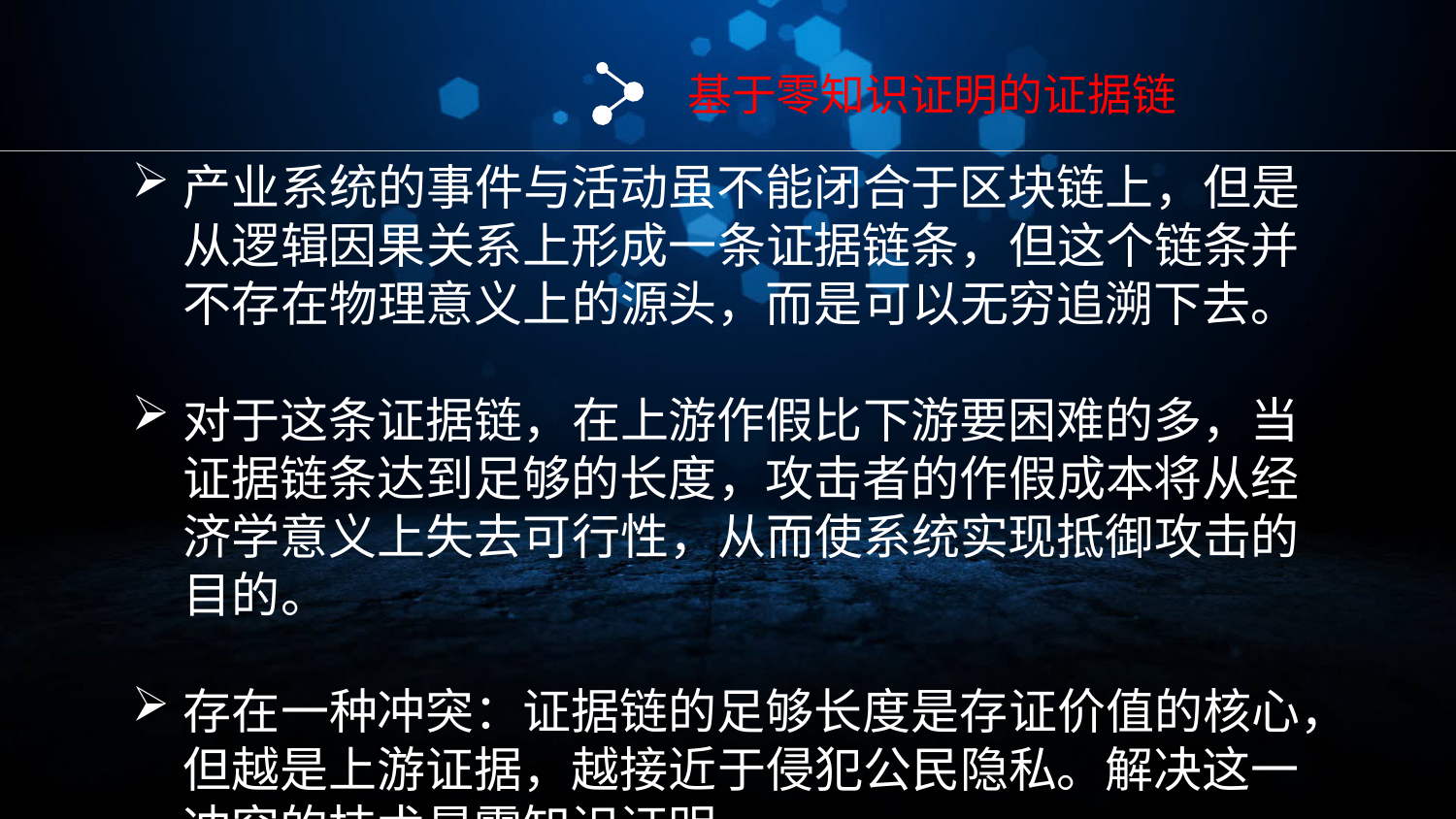

基于零知识证明的证据链
产业系统的事件与活动虽不能闭合于区块链上，但是从逻辑因果关系上形成一条证据链条，但这个链条并不存在物理意义上的源头，而是可以无穷追溯下去。

对于这条证据链，在上游作假比下游要困难的多，当证据链条达到足够的长度，攻击者的作假成本将从经济学意义上失去可行性，从而使系统实现抵御攻击的目的。

存在一种冲突：证据链的足够长度是存证价值的核心，但越是上游证据，越接近于侵犯公民隐私。解决这一冲突的技术是零知识证明